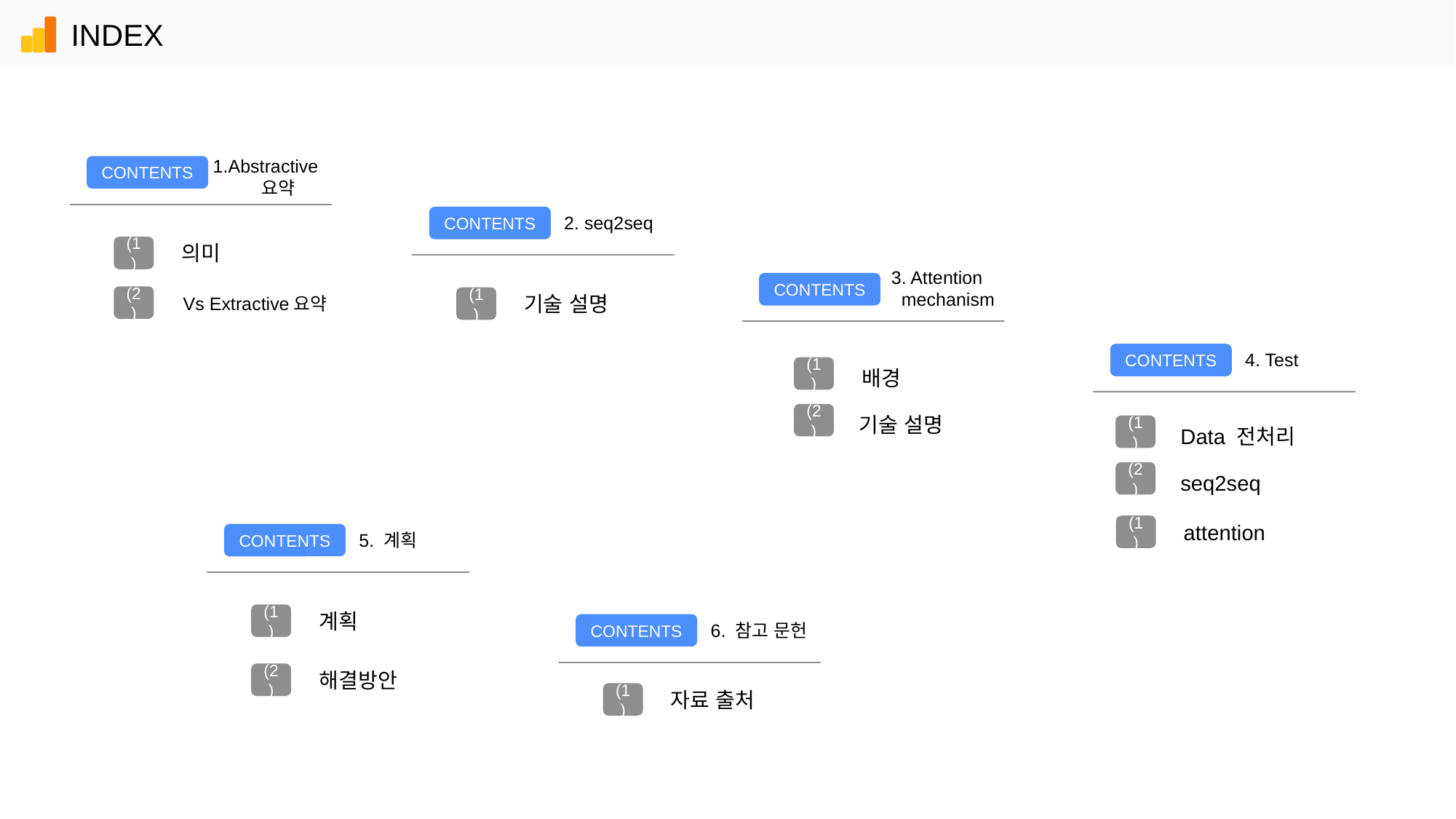

INDEX

1.Abstractive     요약
CONTENTS
2. seq2seq
CONTENTS
의미
(1)
3. Attention
  mechanism
CONTENTS
기술 설명
(2)
Vs Extractive요약
(1)
4. Test
CONTENTS
(1)
배경
(2)
기술 설명
(1)
Data 전처리
(2)
seq2seq
attention
(1)
5. 계획
CONTENTS
계획
(1)
6. 참고 문헌
CONTENTS
해결방안
(2)
자료 출처
(1)